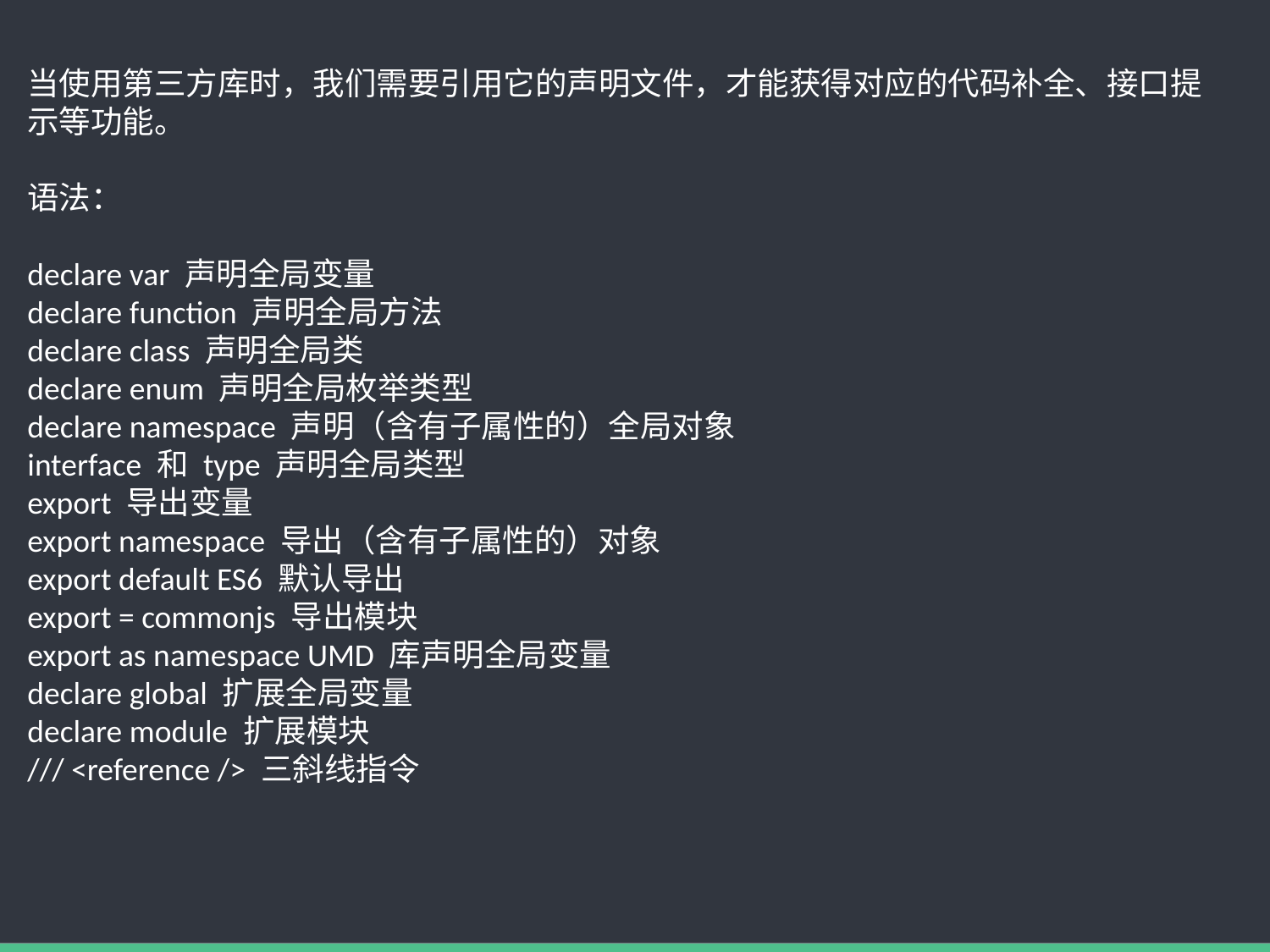

当使用第三方库时，我们需要引用它的声明文件，才能获得对应的代码补全、接口提示等功能。

语法：

declare var 声明全局变量
declare function 声明全局方法
declare class 声明全局类
declare enum 声明全局枚举类型
declare namespace 声明（含有子属性的）全局对象
interface 和 type 声明全局类型
export 导出变量
export namespace 导出（含有子属性的）对象
export default ES6 默认导出
export = commonjs 导出模块
export as namespace UMD 库声明全局变量
declare global 扩展全局变量
declare module 扩展模块
/// <reference /> 三斜线指令